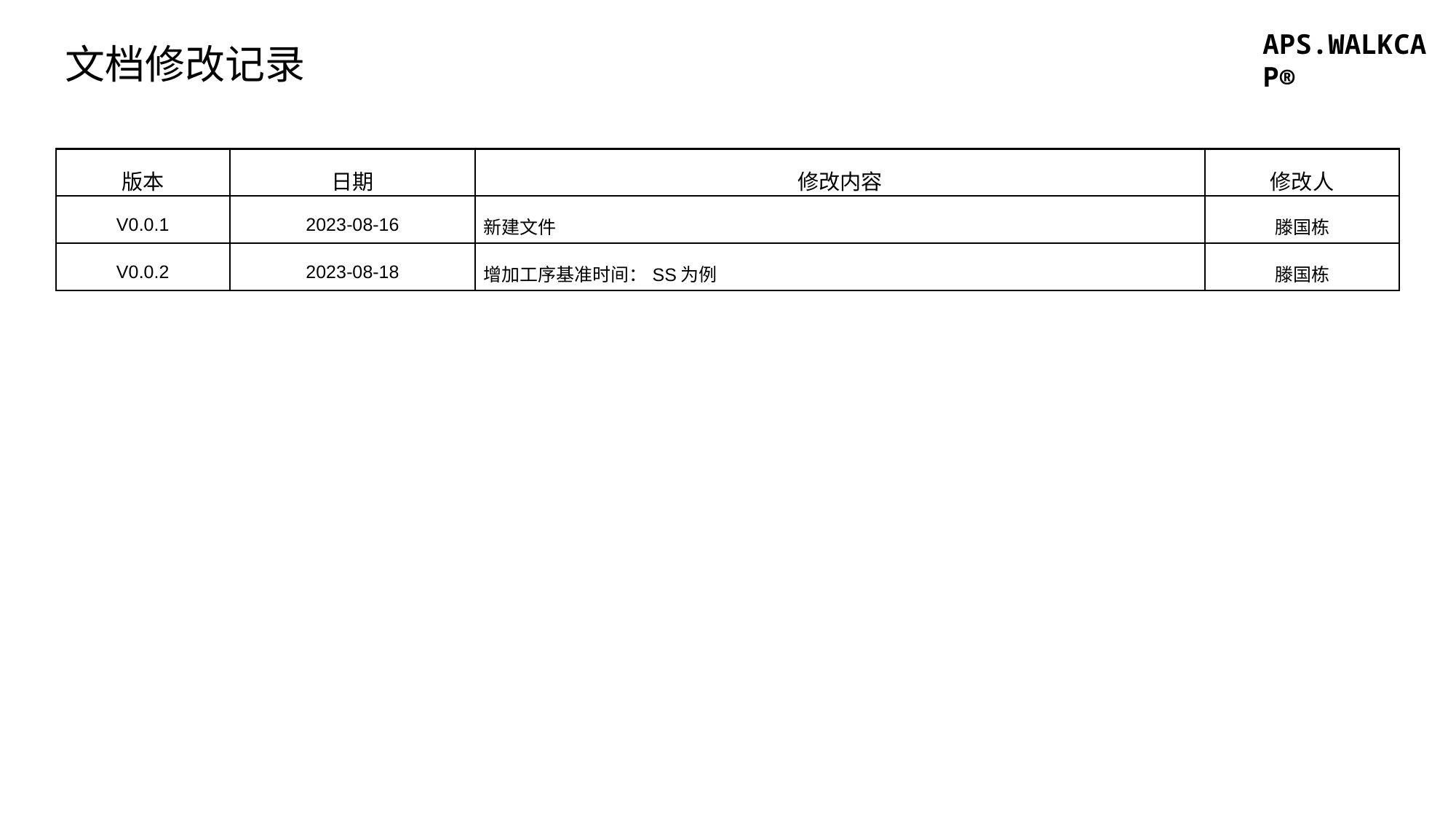

# 文档修改记录
| 版本 | 日期 | 修改内容 | 修改人 |
| --- | --- | --- | --- |
| V0.0.1 | 2023-08-16 | 新建文件 | 滕国栋 |
| V0.0.2 | 2023-08-18 | 增加工序基准时间：SS为例 | 滕国栋 |